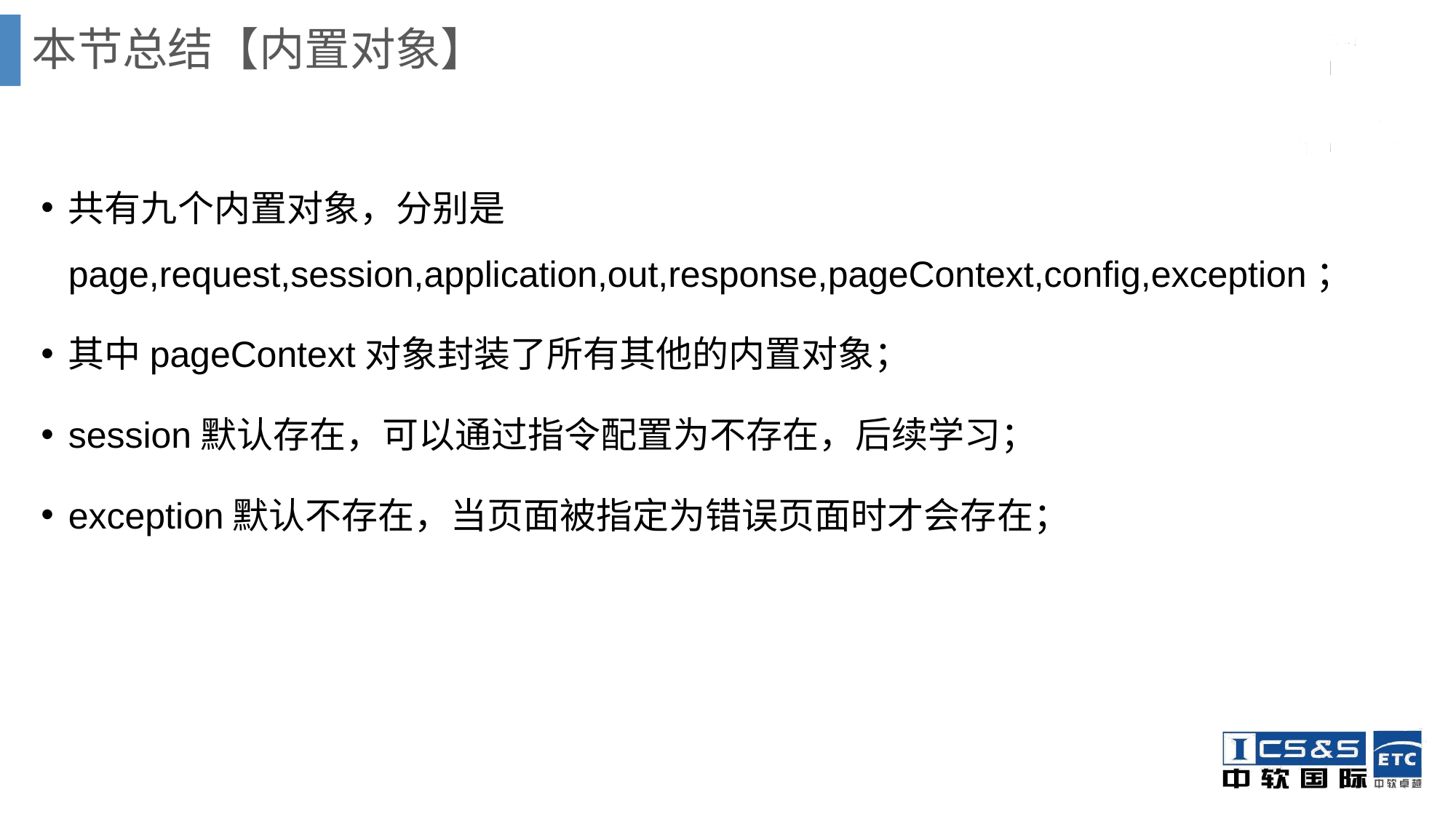

# 本节总结【内置对象】
共有九个内置对象，分别是page,request,session,application,out,response,pageContext,config,exception；
其中pageContext对象封装了所有其他的内置对象；
session默认存在，可以通过指令配置为不存在，后续学习；
exception默认不存在，当页面被指定为错误页面时才会存在；